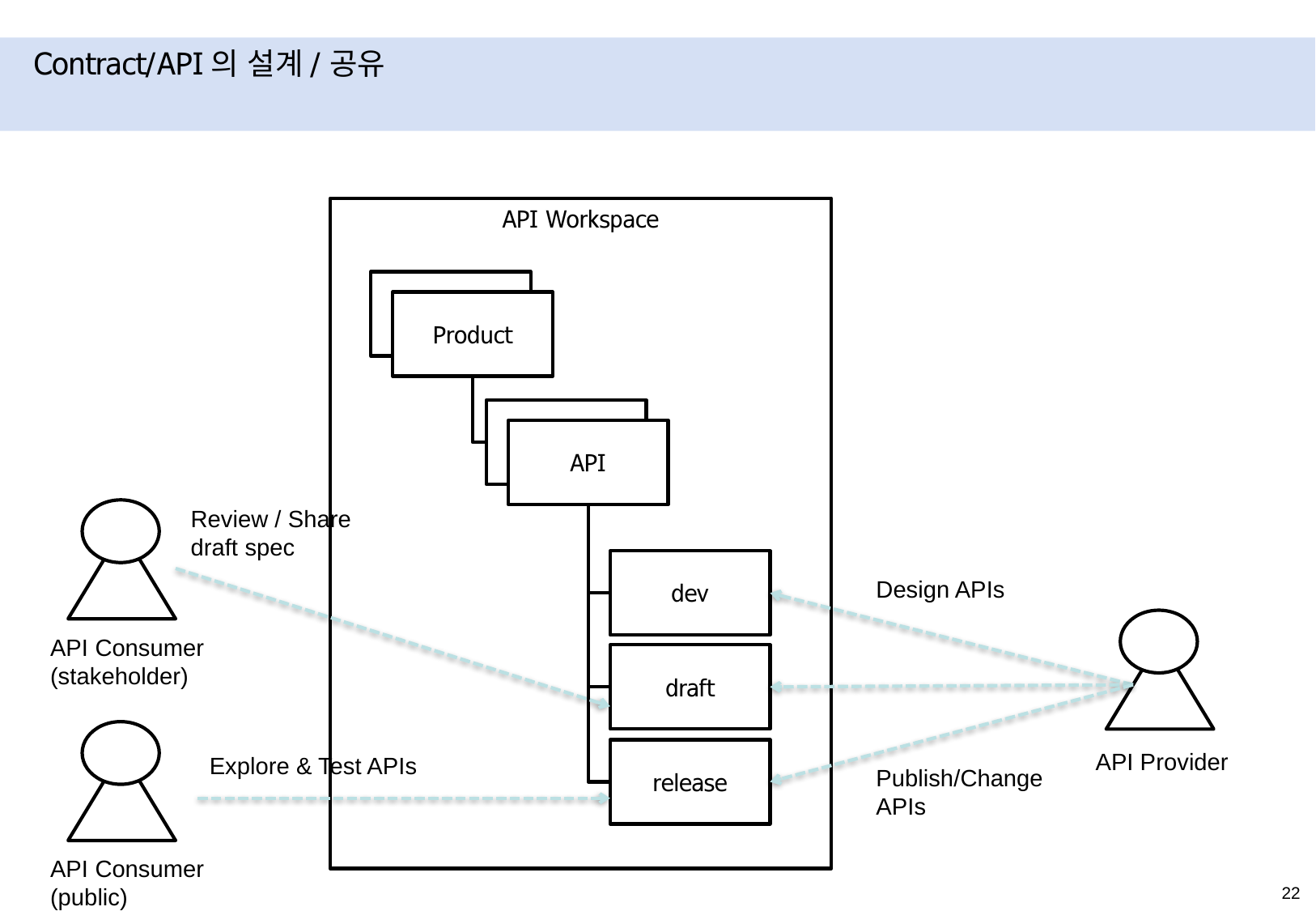

# Contract/API의 설계/공유
API Workspace
Product
Product
API
API
Review / Share
draft spec

dev
Design APIs

API Consumer (stakeholder)

draft

release
API Provider
Explore & Test APIs

Publish/Change APIs
API Consumer (public)